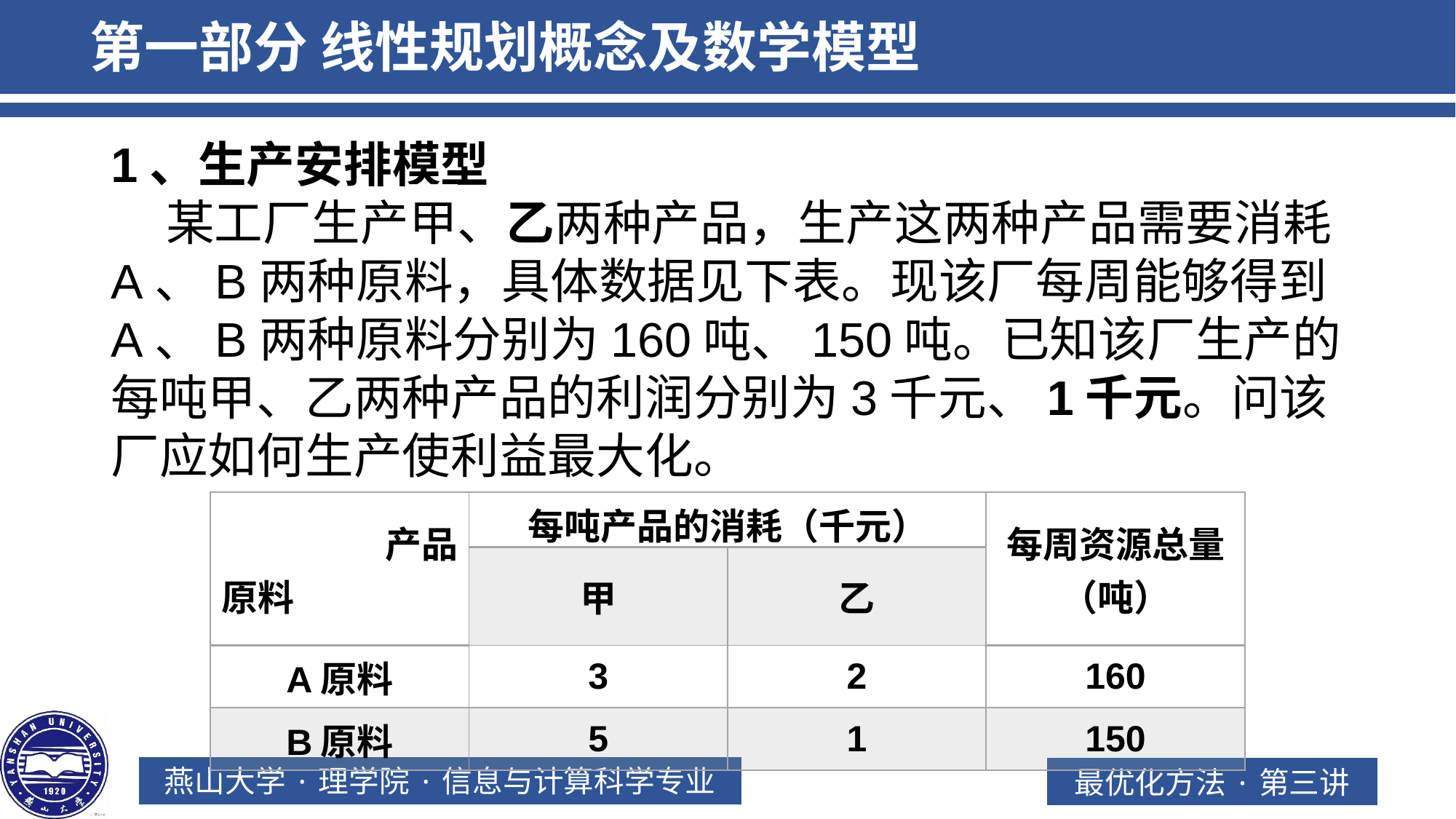

第一部分 线性规划概念及数学模型
1、生产安排模型
    某工厂生产甲、乙两种产品，生产这两种产品需要消耗A、B两种原料，具体数据见下表。现该厂每周能够得到A、B两种原料分别为160吨、150吨。已知该厂生产的每吨甲、乙两种产品的利润分别为3千元、1千元。问该厂应如何生产使利益最大化。
| 产品 原料 | 每吨产品的消耗（千元） | 每吨产品的消耗（千元） | 每周资源总量（吨） |
| --- | --- | --- | --- |
| 每周资源总量（吨） | 甲 | 乙 | 乙 |
| A原料 | 3 | 2 | 160 |
| B原料 | 5 | 1 | 150 |